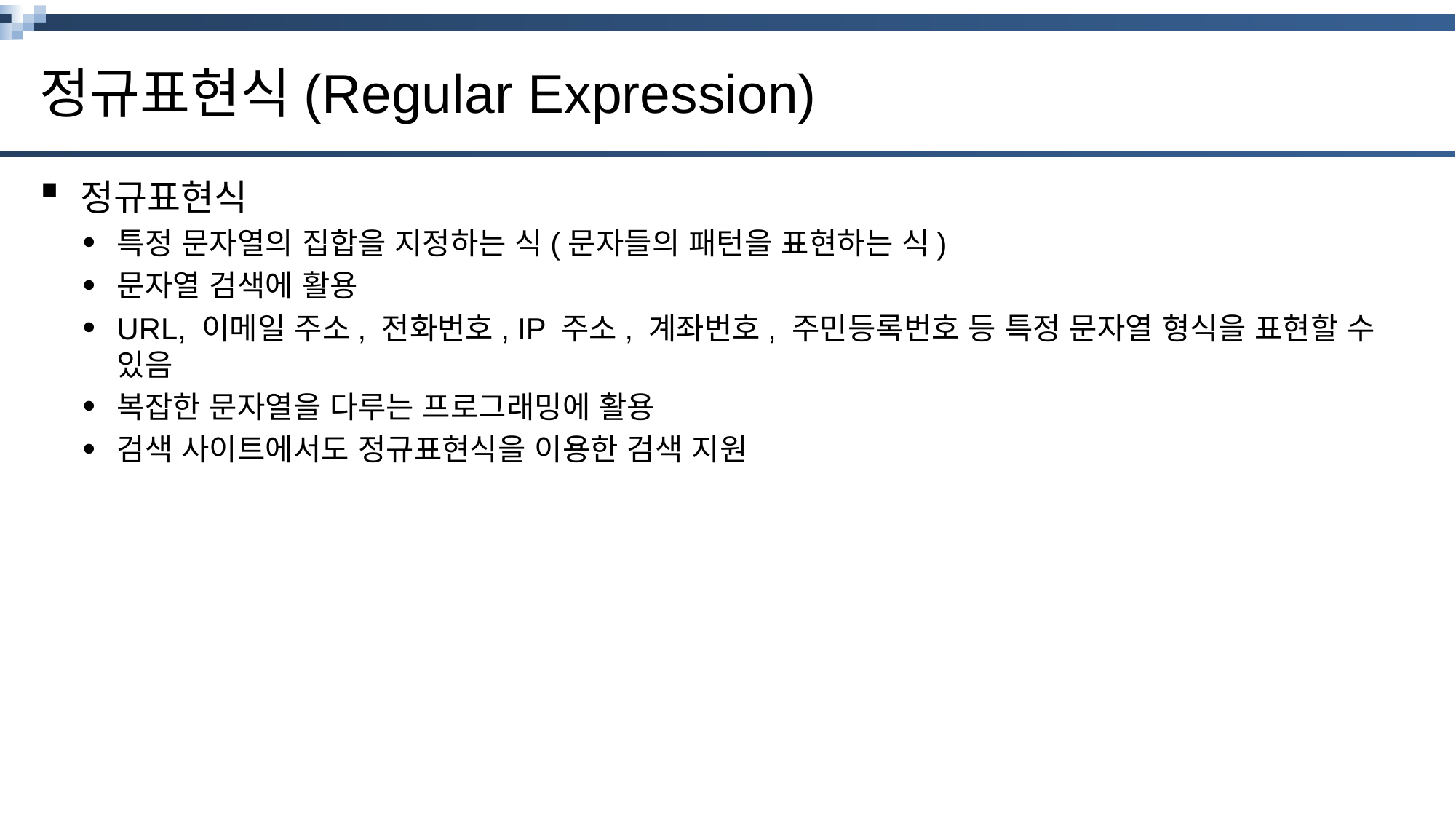

# 정규표현식(Regular Expression)
정규표현식
특정 문자열의 집합을 지정하는 식(문자들의 패턴을 표현하는 식)
문자열 검색에 활용
URL, 이메일 주소, 전화번호, IP 주소, 계좌번호, 주민등록번호 등 특정 문자열 형식을 표현할 수 있음
복잡한 문자열을 다루는 프로그래밍에 활용
검색 사이트에서도 정규표현식을 이용한 검색 지원